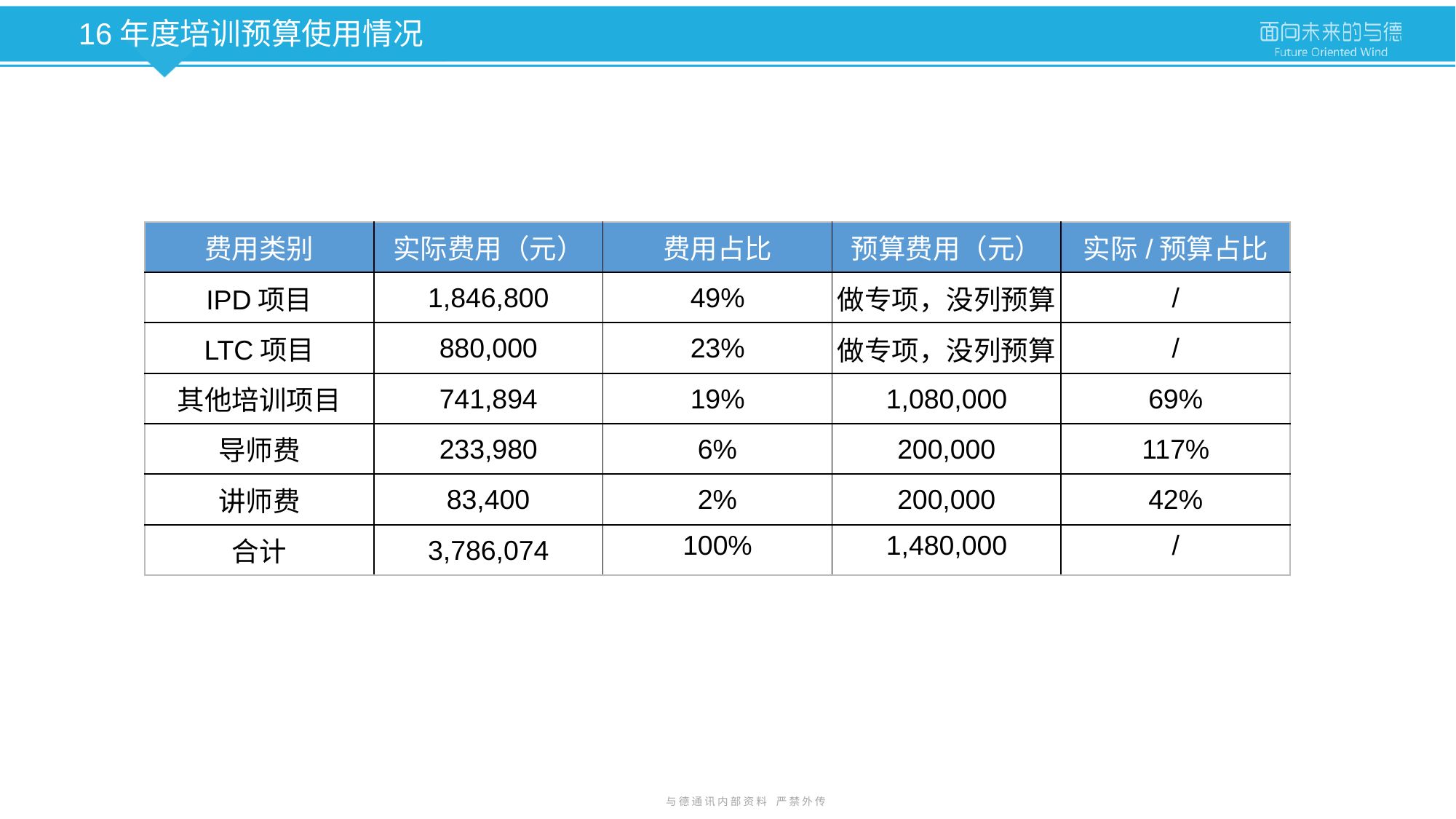

16年度培训预算使用情况
| 费用类别 | 实际费用（元） | 费用占比 | 预算费用（元） | 实际/预算占比 |
| --- | --- | --- | --- | --- |
| IPD项目 | 1,846,800 | 49% | 做专项，没列预算 | / |
| LTC项目 | 880,000 | 23% | 做专项，没列预算 | / |
| 其他培训项目 | 741,894 | 19% | 1,080,000 | 69% |
| 导师费 | 233,980 | 6% | 200,000 | 117% |
| 讲师费 | 83,400 | 2% | 200,000 | 42% |
| 合计 | 3,786,074 | 100% | 1,480,000 | / |